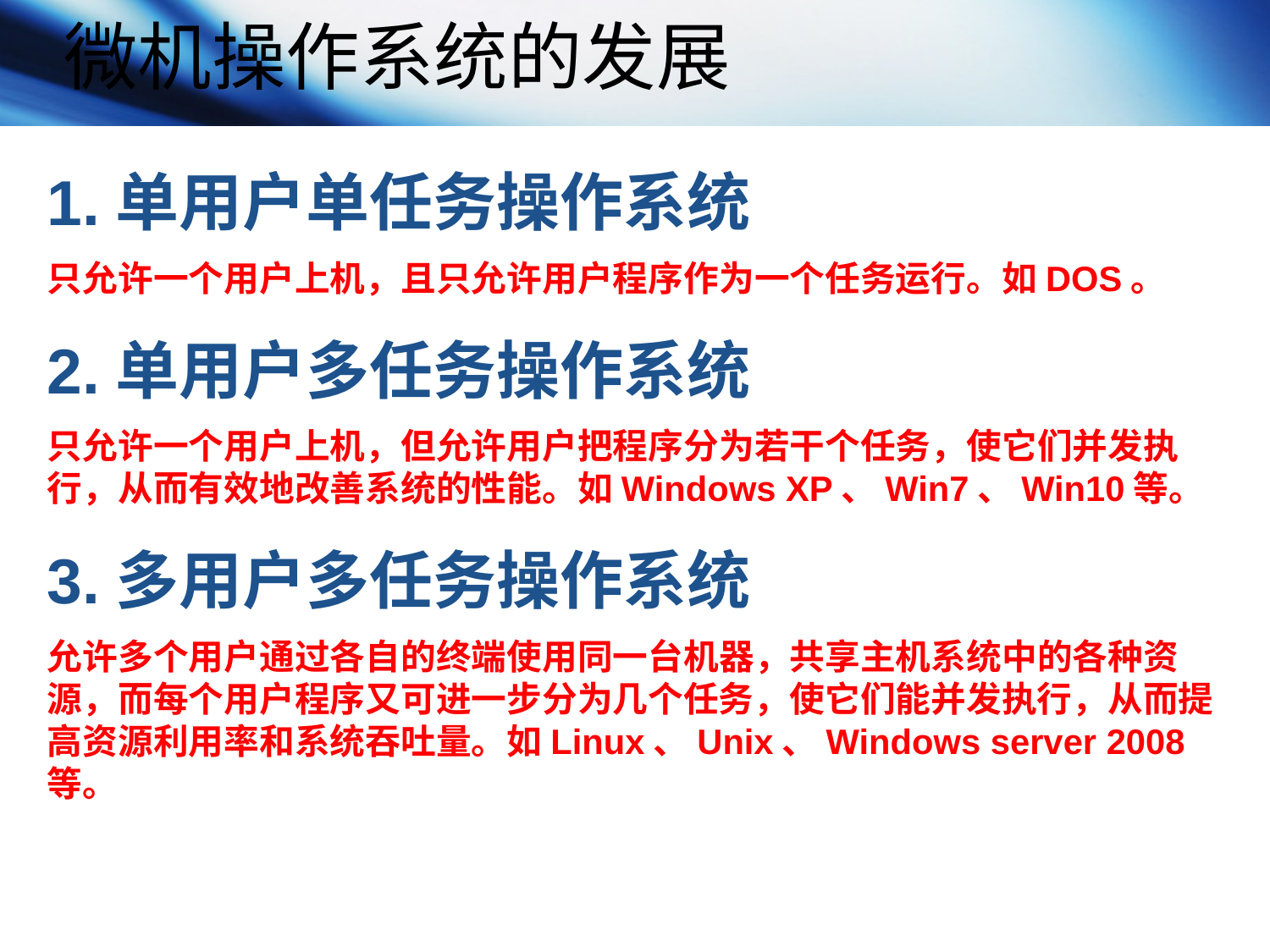

微机操作系统的发展
1.单用户单任务操作系统
只允许一个用户上机，且只允许用户程序作为一个任务运行。如DOS。
2.单用户多任务操作系统
只允许一个用户上机，但允许用户把程序分为若干个任务，使它们并发执行，从而有效地改善系统的性能。如Windows XP、Win7、Win10等。
3.多用户多任务操作系统
允许多个用户通过各自的终端使用同一台机器，共享主机系统中的各种资源，而每个用户程序又可进一步分为几个任务，使它们能并发执行，从而提高资源利用率和系统吞吐量。如Linux、Unix、Windows server 2008等。